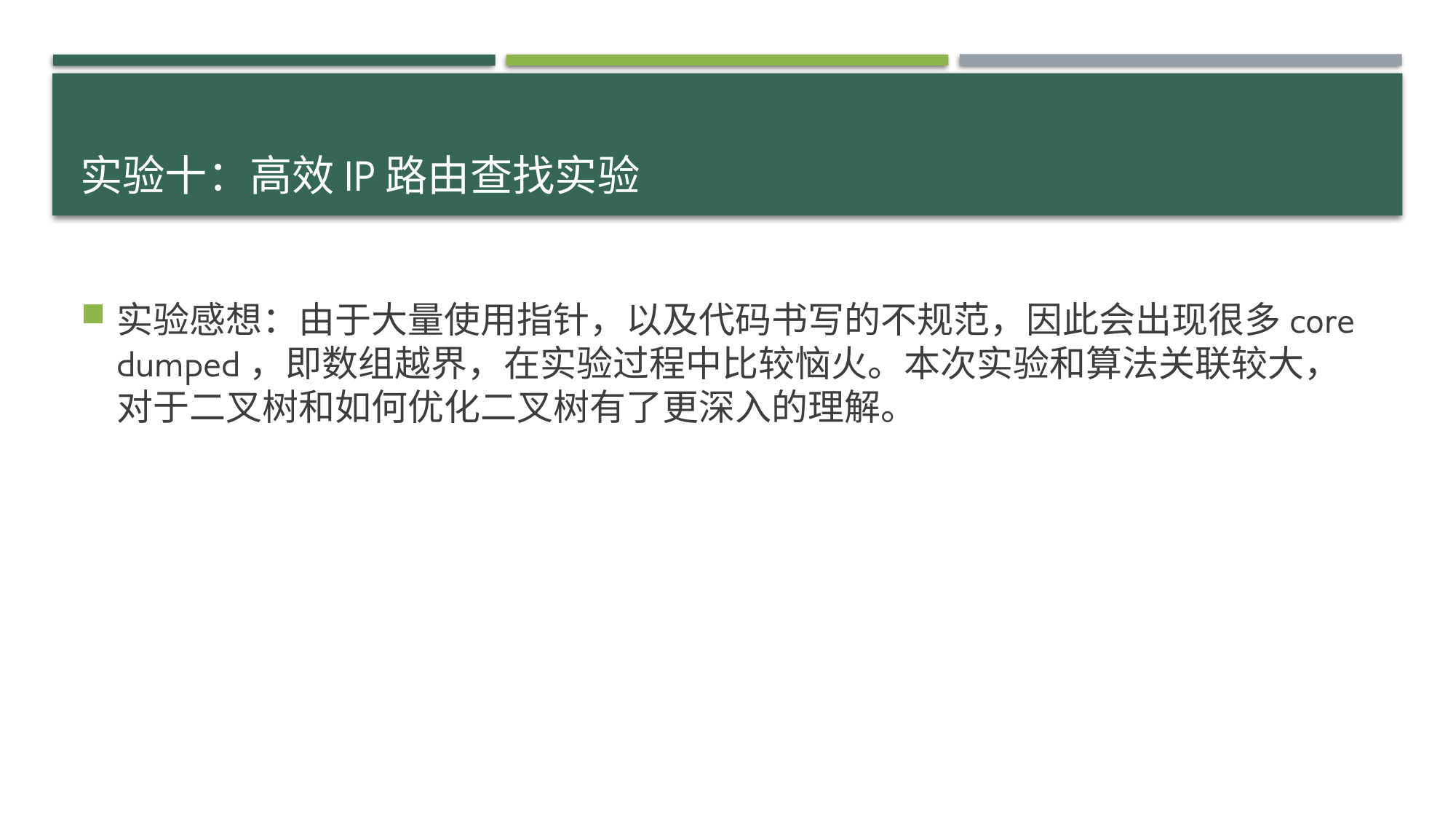

# 实验十：高效IP路由查找实验
实验感想：由于大量使用指针，以及代码书写的不规范，因此会出现很多core dumped，即数组越界，在实验过程中比较恼火。本次实验和算法关联较大，对于二叉树和如何优化二叉树有了更深入的理解。